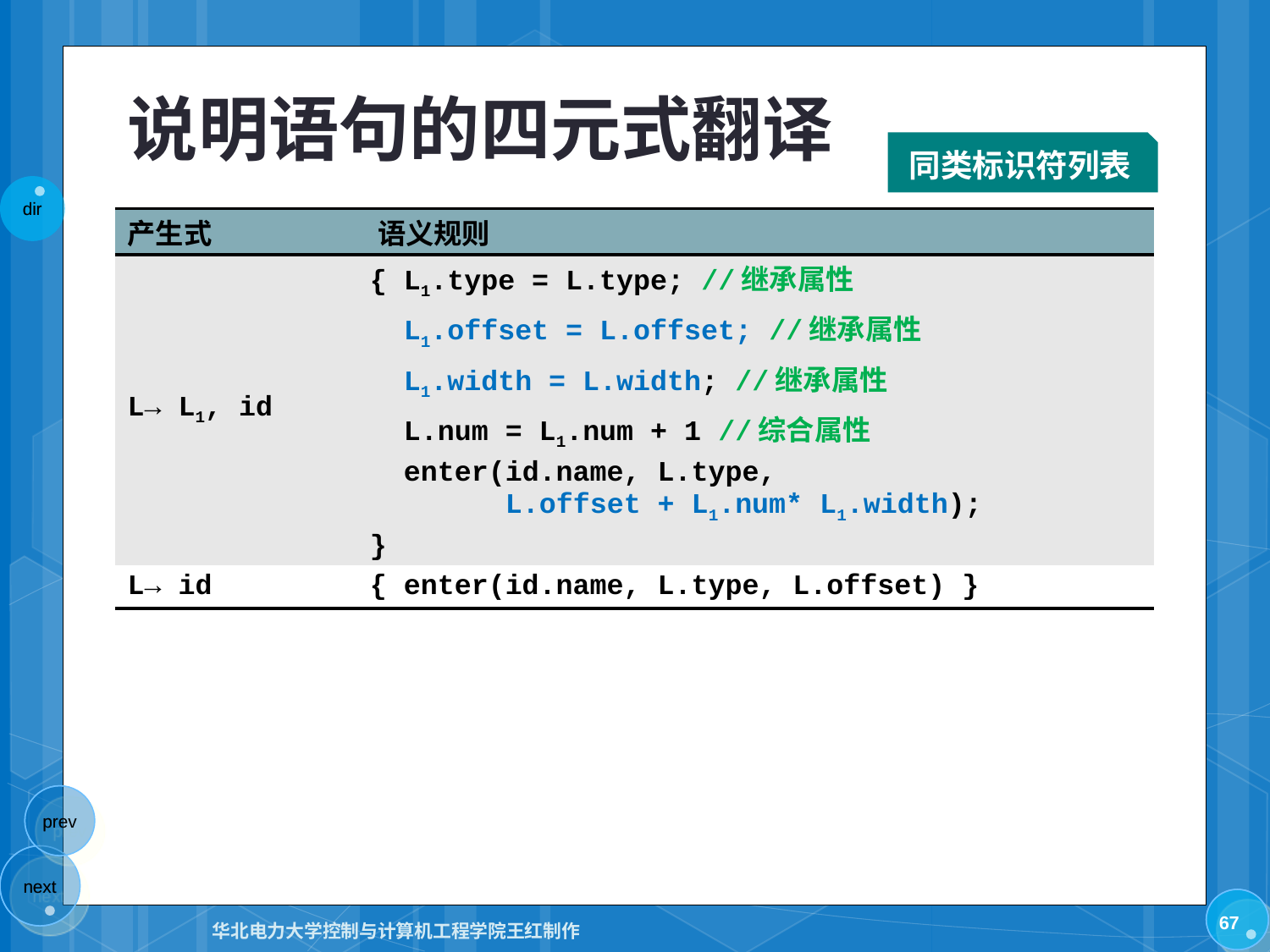

# 说明语句的四元式翻译
同类标识符列表
| 产生式 | 语义规则 |
| --- | --- |
| L→ L1, id | { L1.type = L.type; //继承属性 L1.offset = L.offset; //继承属性 L1.width = L.width; //继承属性 L.num = L1.num + 1 //综合属性 enter(id.name, L.type, L.offset + L1.num\* L1.width); } |
| L→ id | { enter(id.name, L.type, L.offset) } |
67
华北电力大学控制与计算机工程学院王红制作